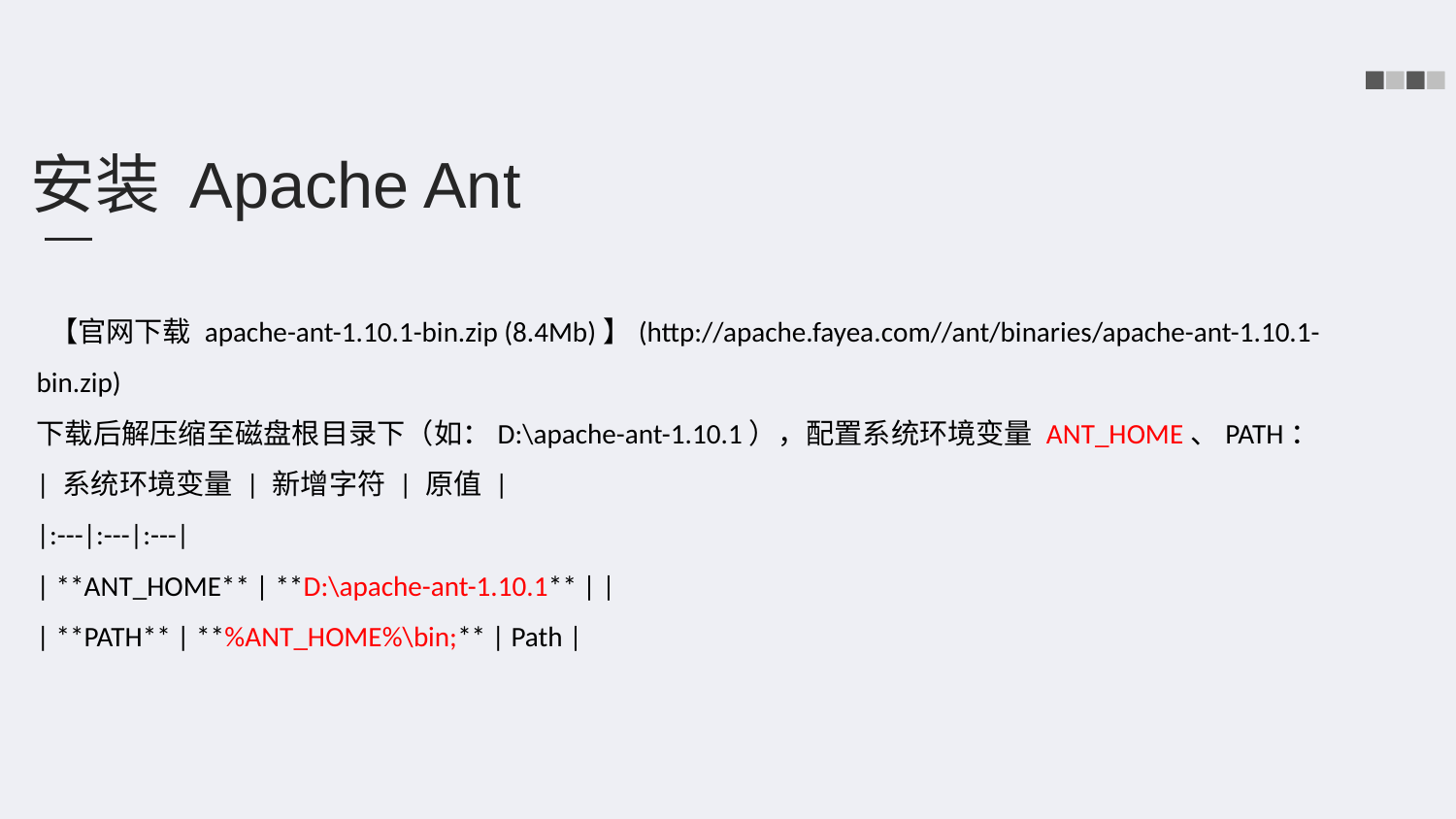

安装 Apache Ant
 【官网下载 apache-ant-1.10.1-bin.zip (8.4Mb)】(http://apache.fayea.com//ant/binaries/apache-ant-1.10.1-bin.zip)
下载后解压缩至磁盘根目录下（如：D:\apache-ant-1.10.1），配置系统环境变量 ANT_HOME、PATH：
| 系统环境变量 | 新增字符 | 原值 |
|:---|:---|:---|
| **ANT_HOME** | **D:\apache-ant-1.10.1** | |
| **PATH** | **%ANT_HOME%\bin;** | Path |